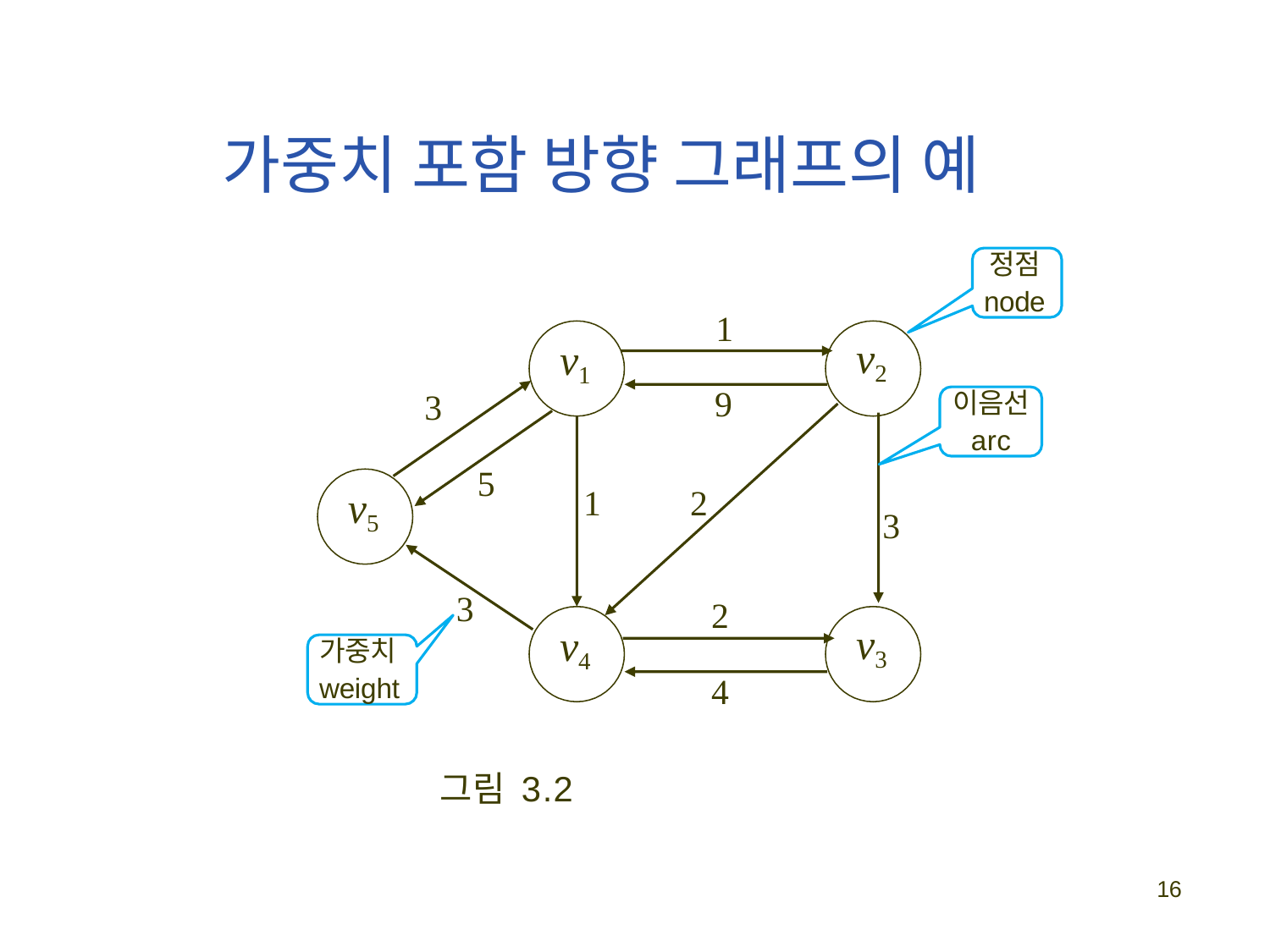

# 가중치 포함 방향 그래프의 예
정점
node

1

v2
v1

이음선
arc
9
3

5

1
2
v5
3
3
2

v3
v4
가중치
weight
4
그림 3.2
16